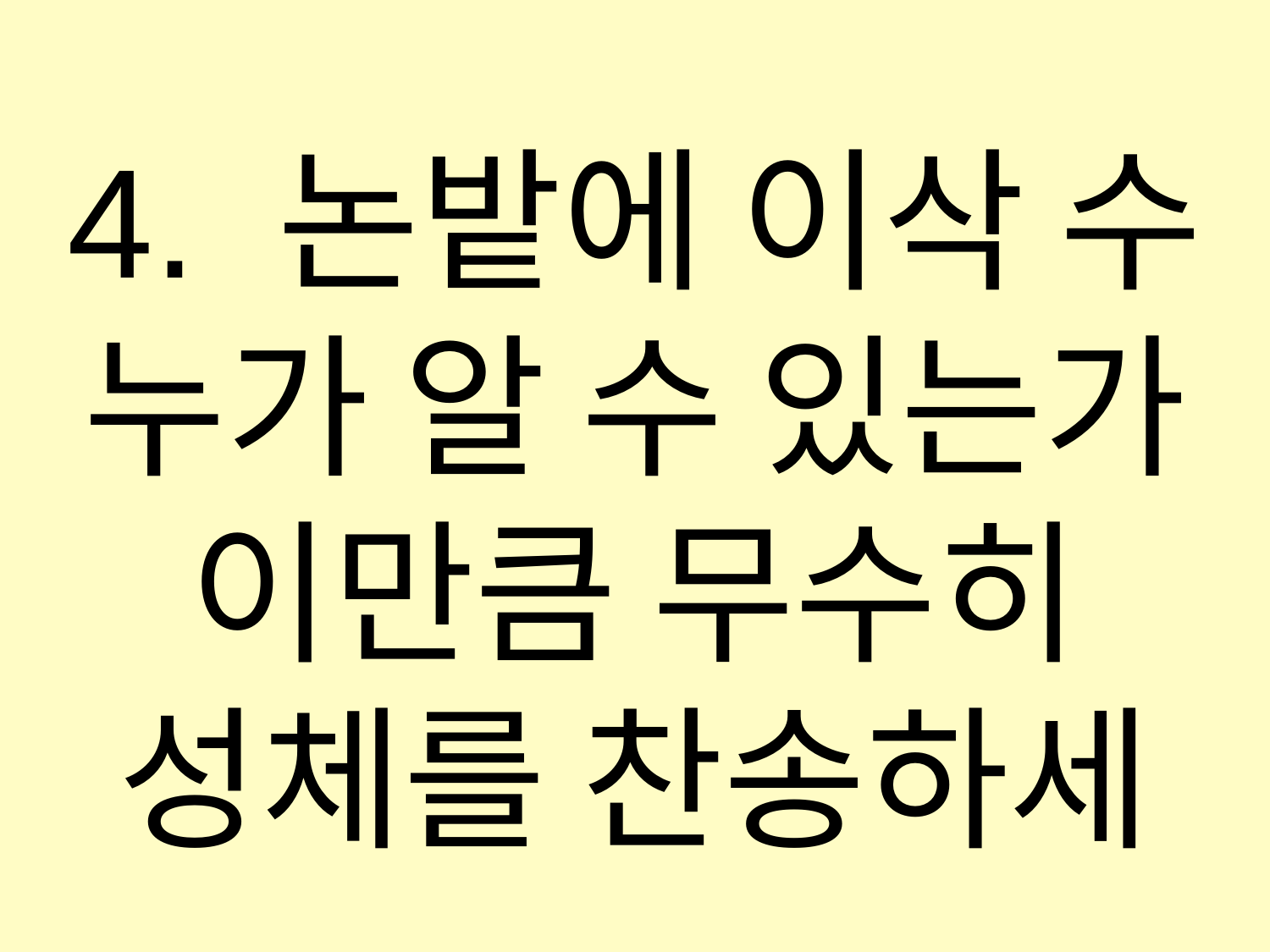

4. 논밭에 이삭 수
누가 알 수 있는가
이만큼 무수히
성체를 찬송하세